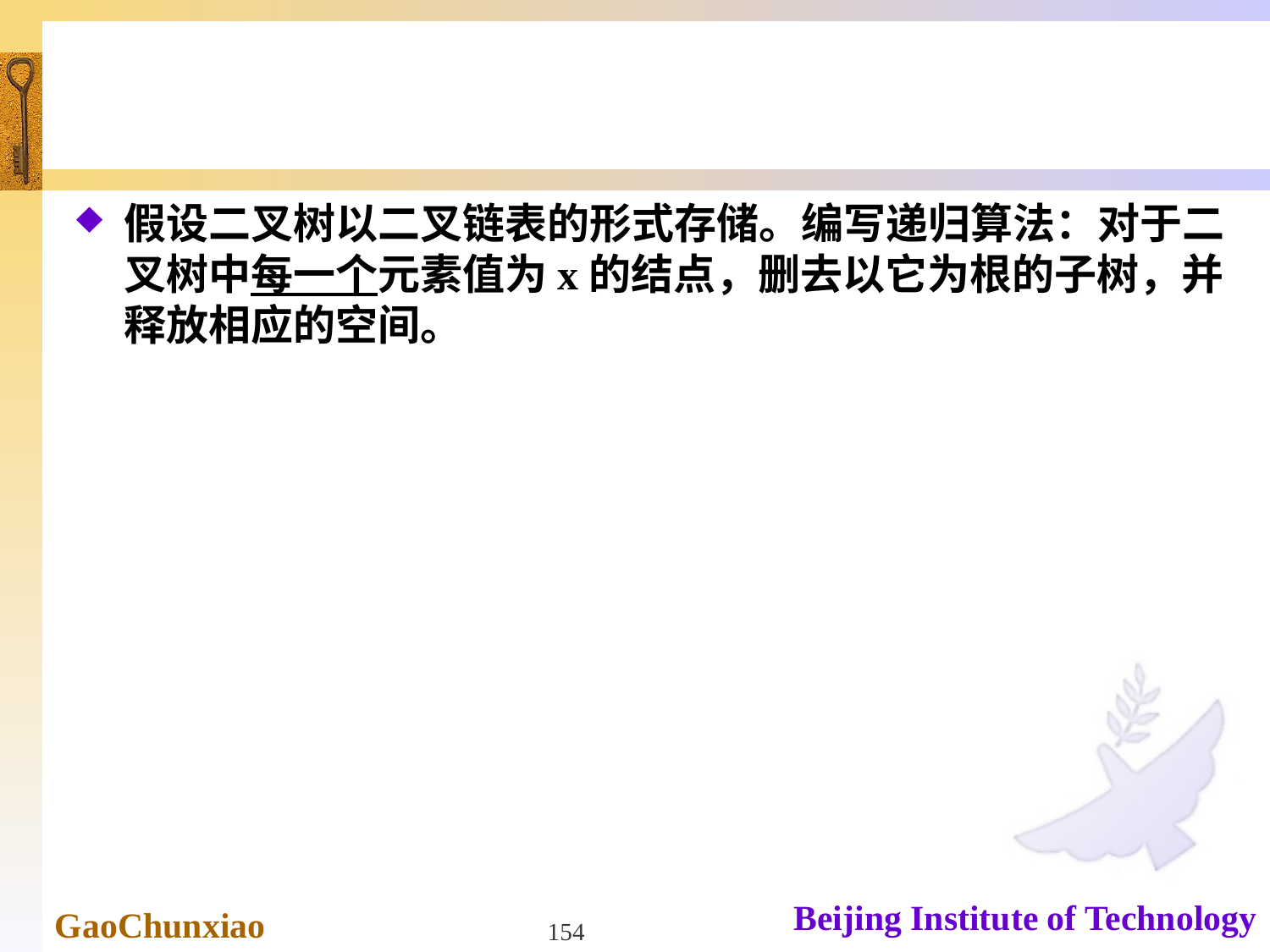

#
假设二叉树以二叉链表的形式存储。编写递归算法：对于二叉树中每一个元素值为x的结点，删去以它为根的子树，并释放相应的空间。

154